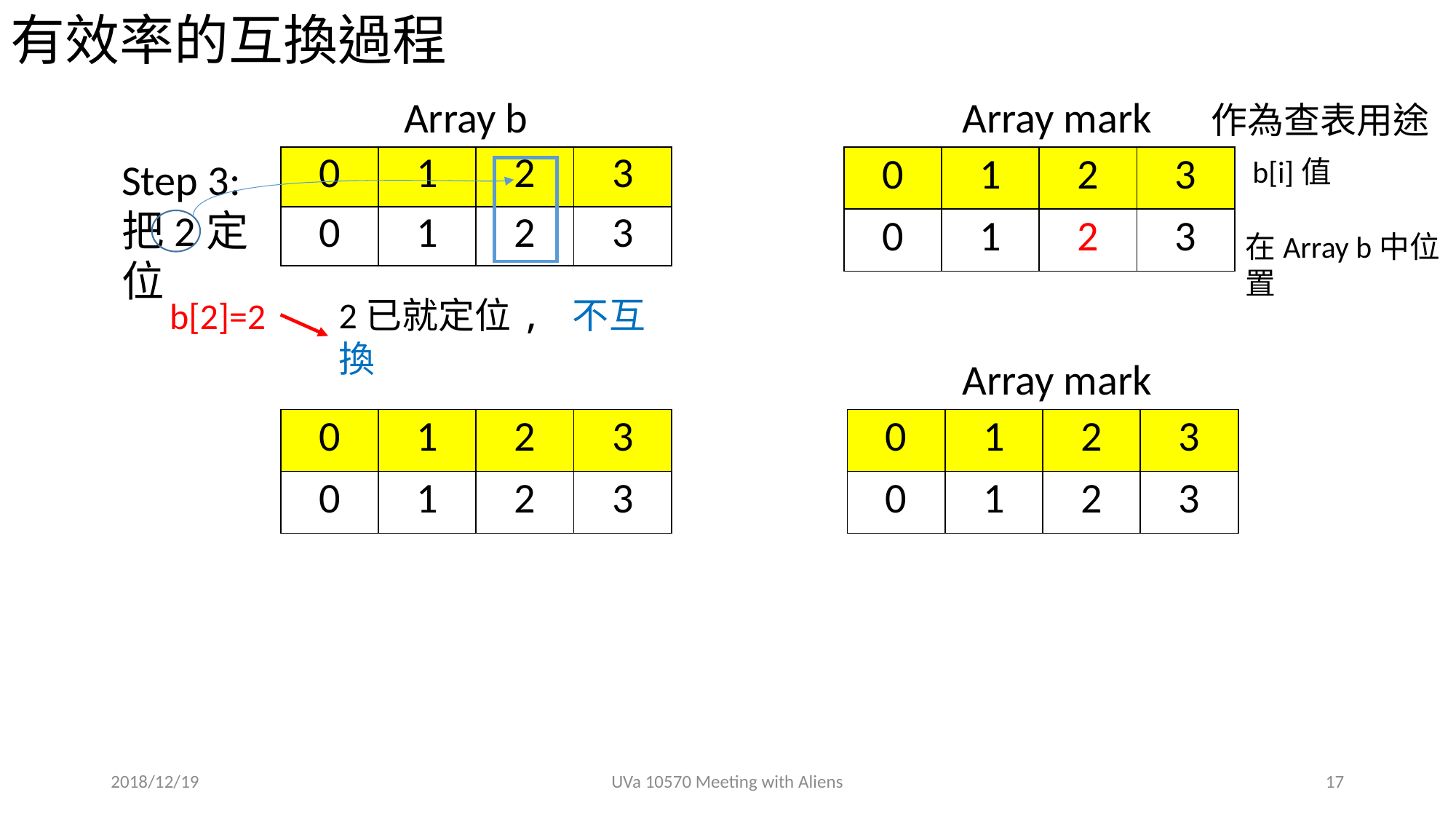

有效率的互換過程
Array b
Array mark
作為查表用途
Step 3:把2定位
| 0 | 1 | 2 | 3 |
| --- | --- | --- | --- |
| 0 | 1 | 2 | 3 |
 b[i]值
| 0 | 1 | 2 | 3 |
| --- | --- | --- | --- |
| 0 | 1 | 2 | 3 |

在Array b中位置
2已就定位, 不互換
b[2]=2
Array mark
| 0 | 1 | 2 | 3 |
| --- | --- | --- | --- |
| 0 | 1 | 2 | 3 |
| 0 | 1 | 2 | 3 |
| --- | --- | --- | --- |
| 0 | 1 | 2 | 3 |
2018/12/19
UVa 10570 Meeting with Aliens
17